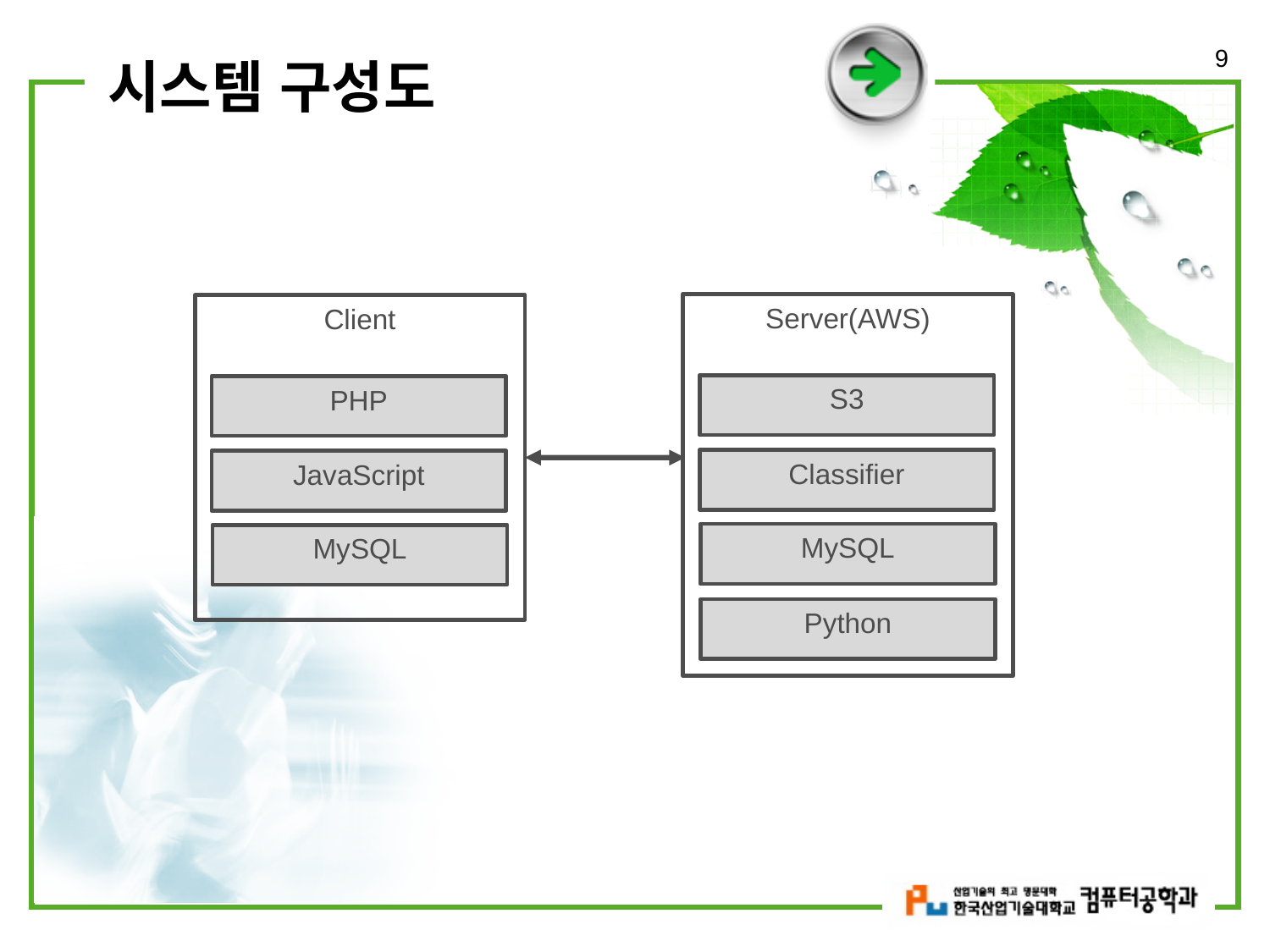

9
# 시스템 구성도
Server(AWS)
Client
S3
PHP
Classifier
JavaScript
MySQL
MySQL
Python